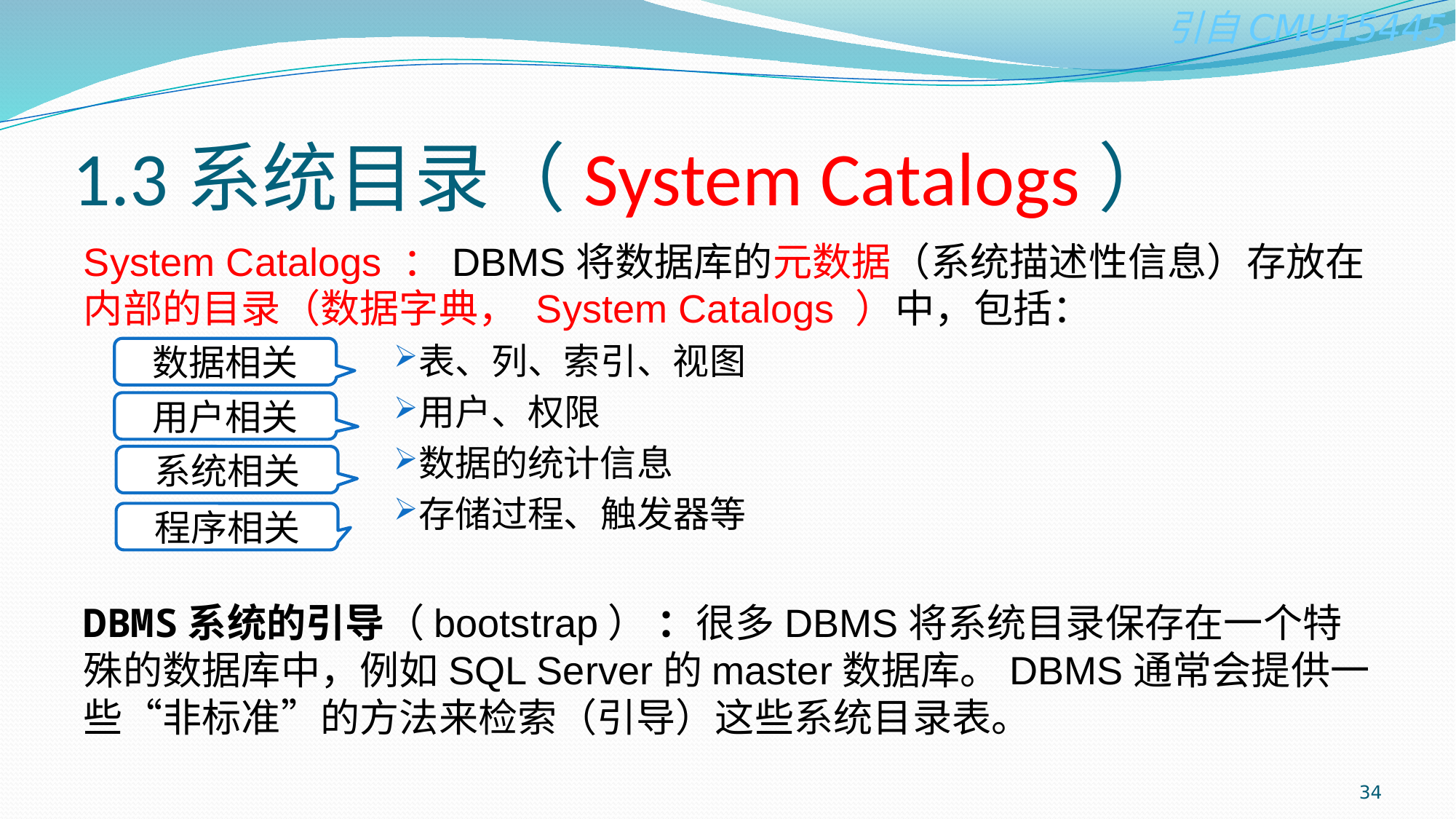

# 1.3系统目录（System Catalogs）
System Catalogs ：DBMS将数据库的元数据（系统描述性信息）存放在内部的目录（数据字典， System Catalogs ）中，包括：
表、列、索引、视图
用户、权限
数据的统计信息
存储过程、触发器等

DBMS系统的引导（bootstrap） ：很多DBMS将系统目录保存在一个特殊的数据库中，例如SQL Server的master数据库。DBMS通常会提供一些“非标准”的方法来检索（引导）这些系统目录表。
数据相关
用户相关
系统相关
程序相关
34